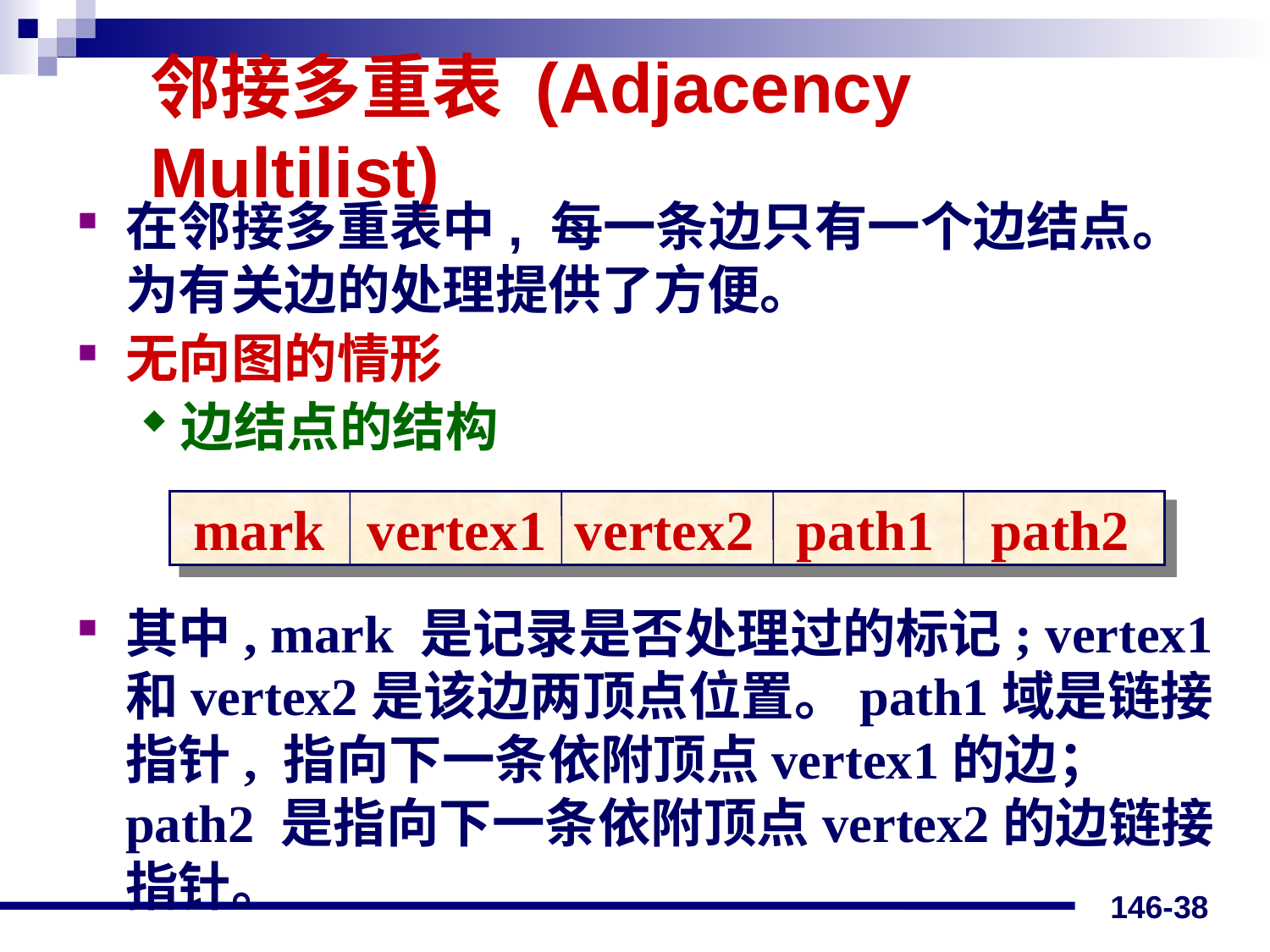

# 邻接多重表 (Adjacency Multilist)
在邻接多重表中, 每一条边只有一个边结点。为有关边的处理提供了方便。
无向图的情形
边结点的结构

其中, mark 是记录是否处理过的标记; vertex1和vertex2是该边两顶点位置。path1域是链接指针, 指向下一条依附顶点vertex1的边；path2 是指向下一条依附顶点vertex2的边链接指针。
 mark   vertex1  vertex2   path1    path2

146-38